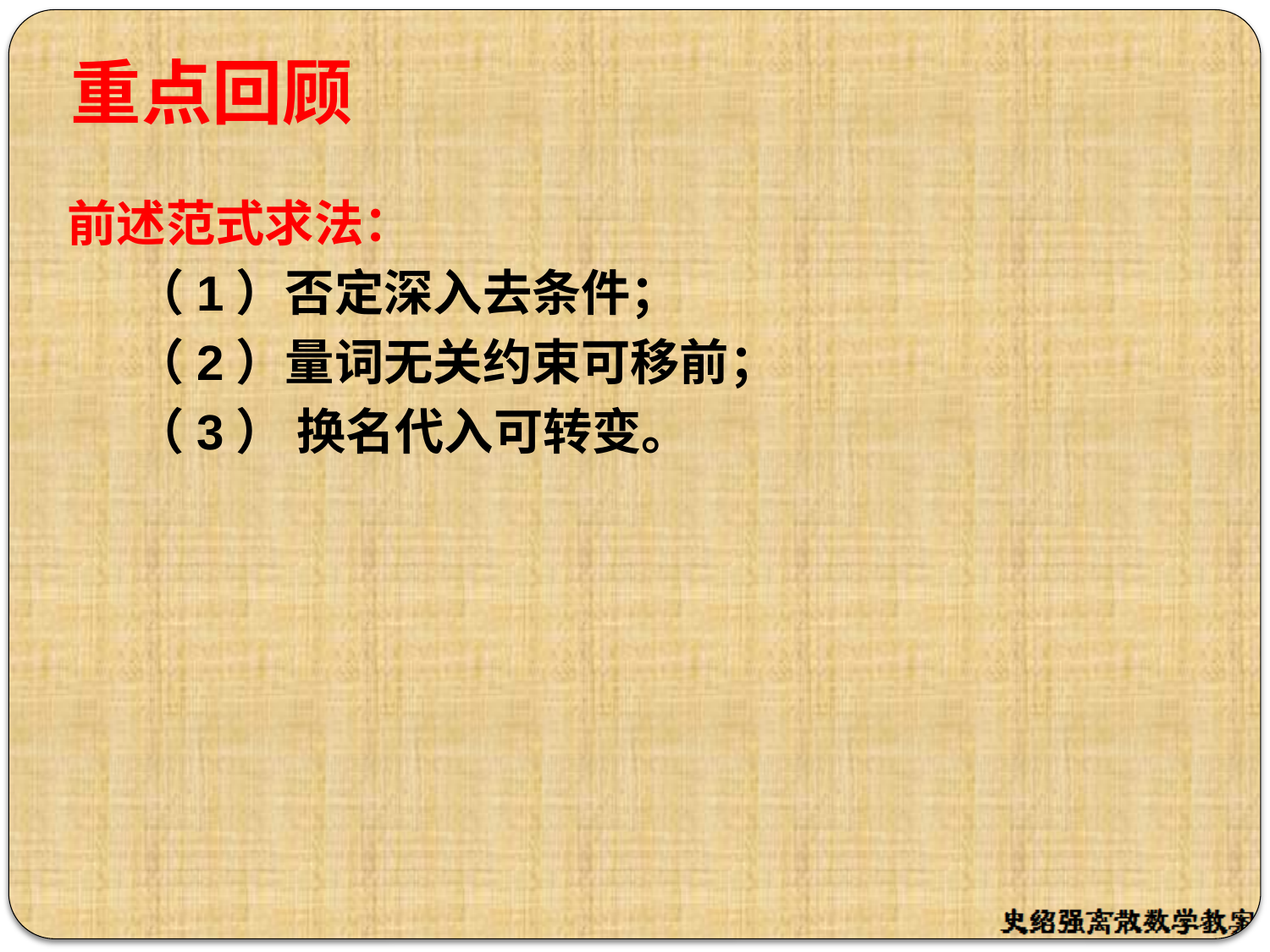

# 重点回顾
前述范式求法：
     （1）否定深入去条件；
     （2）量词无关约束可移前；
     （3） 换名代入可转变。